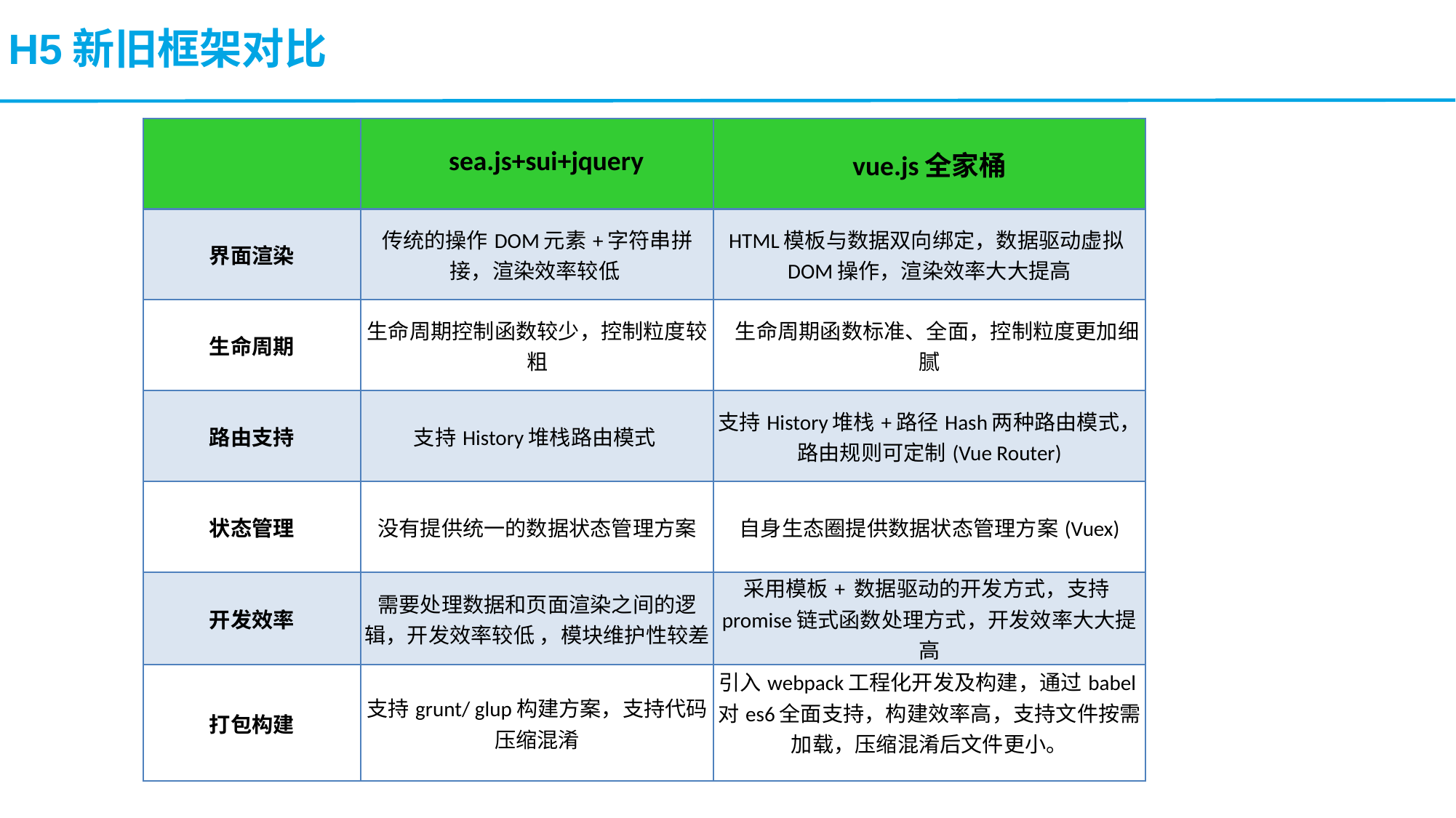

H5新旧框架对比
|  | sea.js+sui+jquery | vue.js全家桶 |
| --- | --- | --- |
| 界面渲染 | 传统的操作DOM元素+字符串拼接，渲染效率较低 | HTML模板与数据双向绑定，数据驱动虚拟DOM操作，渲染效率大大提高 |
| 生命周期 | 生命周期控制函数较少，控制粒度较粗 | 生命周期函数标准、全面，控制粒度更加细腻 |
| 路由支持 | 支持History堆栈路由模式 | 支持History堆栈+路径Hash两种路由模式，路由规则可定制(Vue Router) |
| 状态管理 | 没有提供统一的数据状态管理方案 | 自身生态圈提供数据状态管理方案(Vuex) |
| 开发效率 | 需要处理数据和页面渲染之间的逻辑，开发效率较低 ，模块维护性较差 | 采用模板+ 数据驱动的开发方式，支持promise链式函数处理方式，开发效率大大提高 |
| 打包构建 | 支持grunt/ glup构建方案，支持代码压缩混淆 | 引入webpack工程化开发及构建，通过babel对es6全面支持，构建效率高，支持文件按需加载，压缩混淆后文件更小。 |